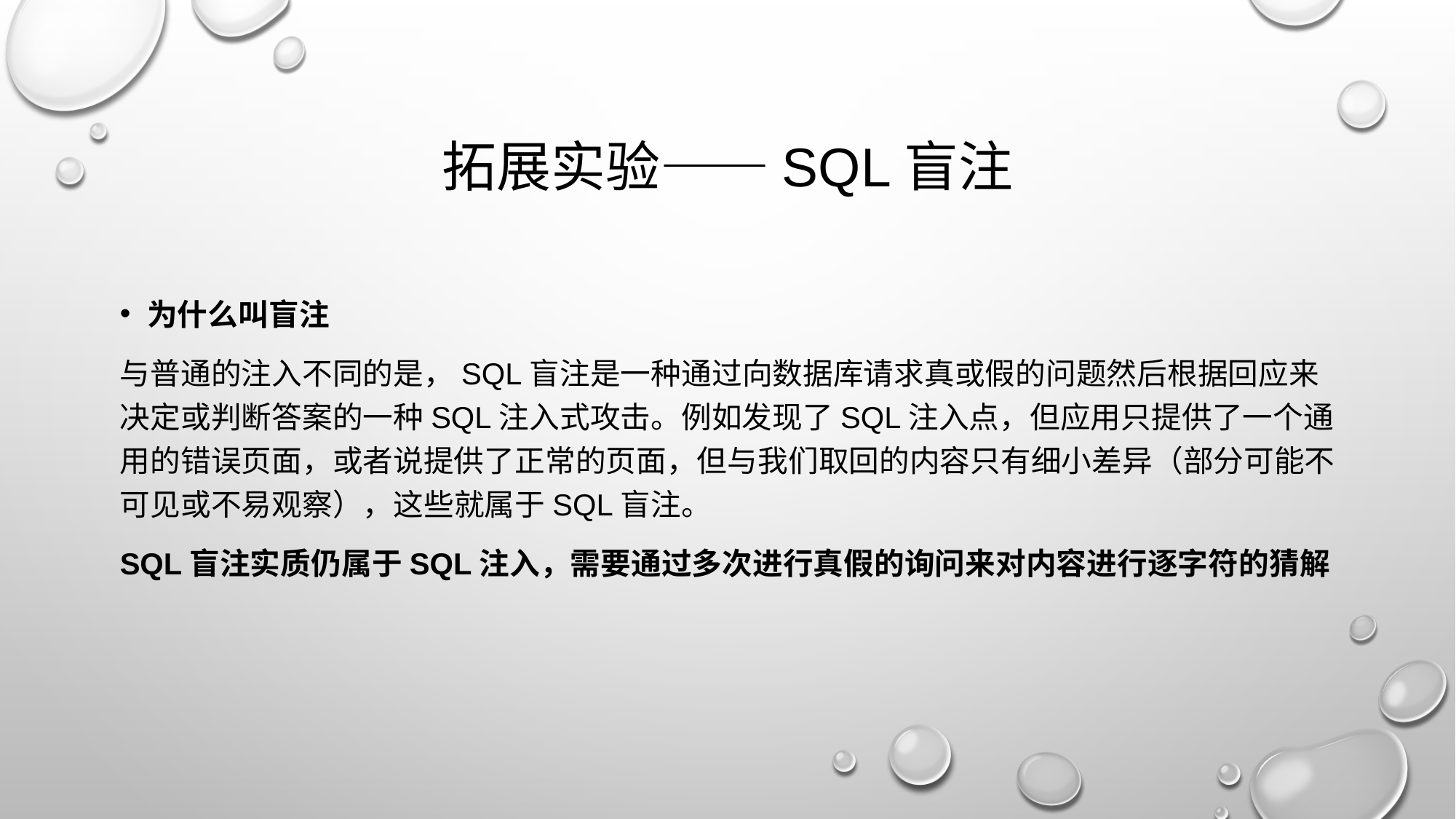

# 拓展实验——SQL盲注
为什么叫盲注
与普通的注入不同的是，SQL盲注是一种通过向数据库请求真或假的问题然后根据回应来决定或判断答案的一种SQL注入式攻击。例如发现了SQL注入点，但应用只提供了一个通用的错误页面，或者说提供了正常的页面，但与我们取回的内容只有细小差异（部分可能不可见或不易观察），这些就属于SQL盲注。
SQL盲注实质仍属于SQL注入，需要通过多次进行真假的询问来对内容进行逐字符的猜解